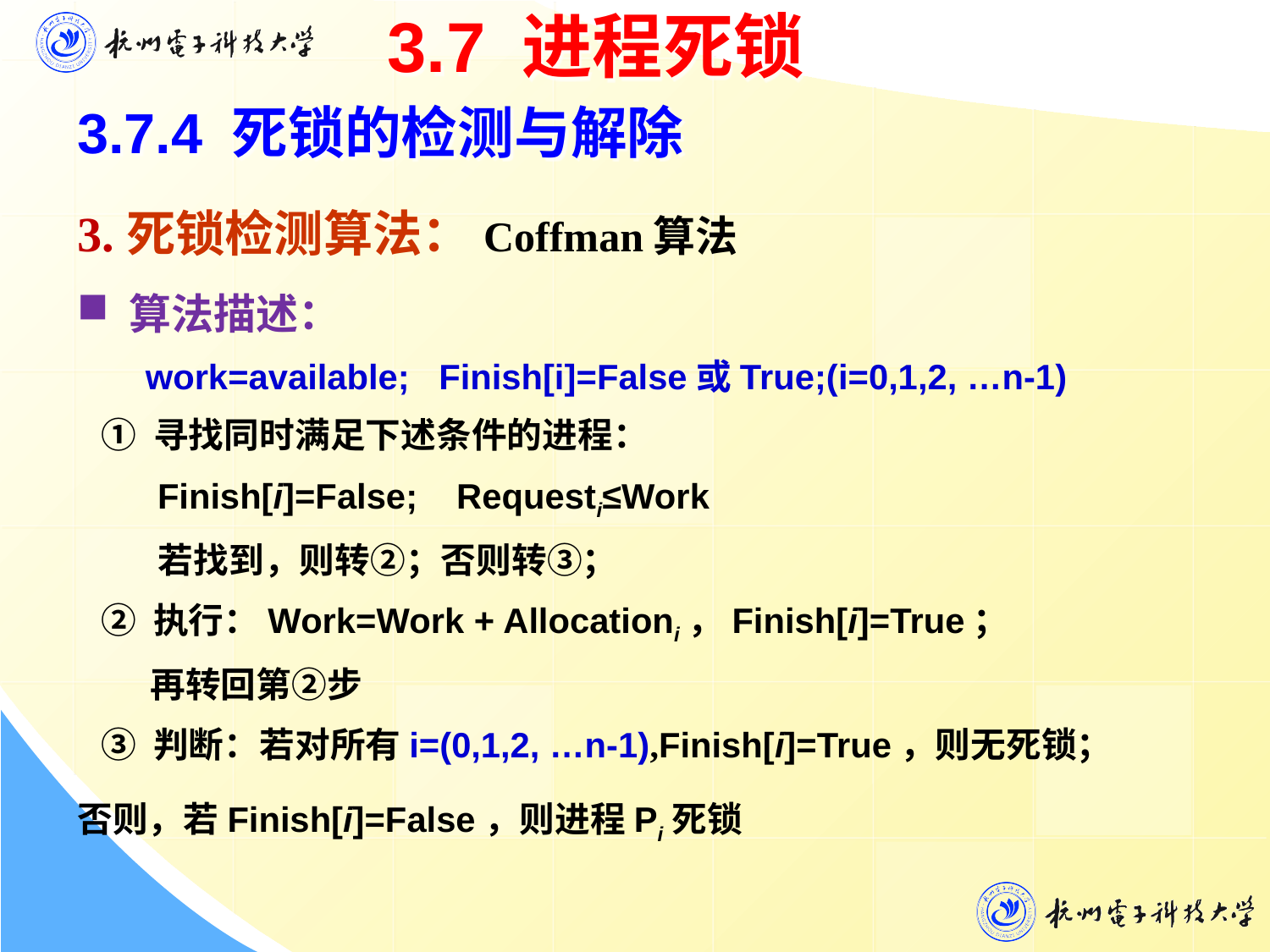

3.7 进程死锁
3.7.4 死锁的检测与解除
3.死锁检测算法：Coffman算法
 算法描述：
       work=available;   Finish[i]=False或True;(i=0,1,2, …n-1)
   ① 寻找同时满足下述条件的进程：
         Finish[i]=False;    Requesti≤Work
         若找到，则转②；否则转③；
   ② 执行：Work=Work + Allocationi，Finish[i]=True；
        再转回第②步
   ③ 判断：若对所有i=(0,1,2, …n-1),Finish[i]=True，则无死锁；否则，若Finish[i]=False，则进程Pi死锁